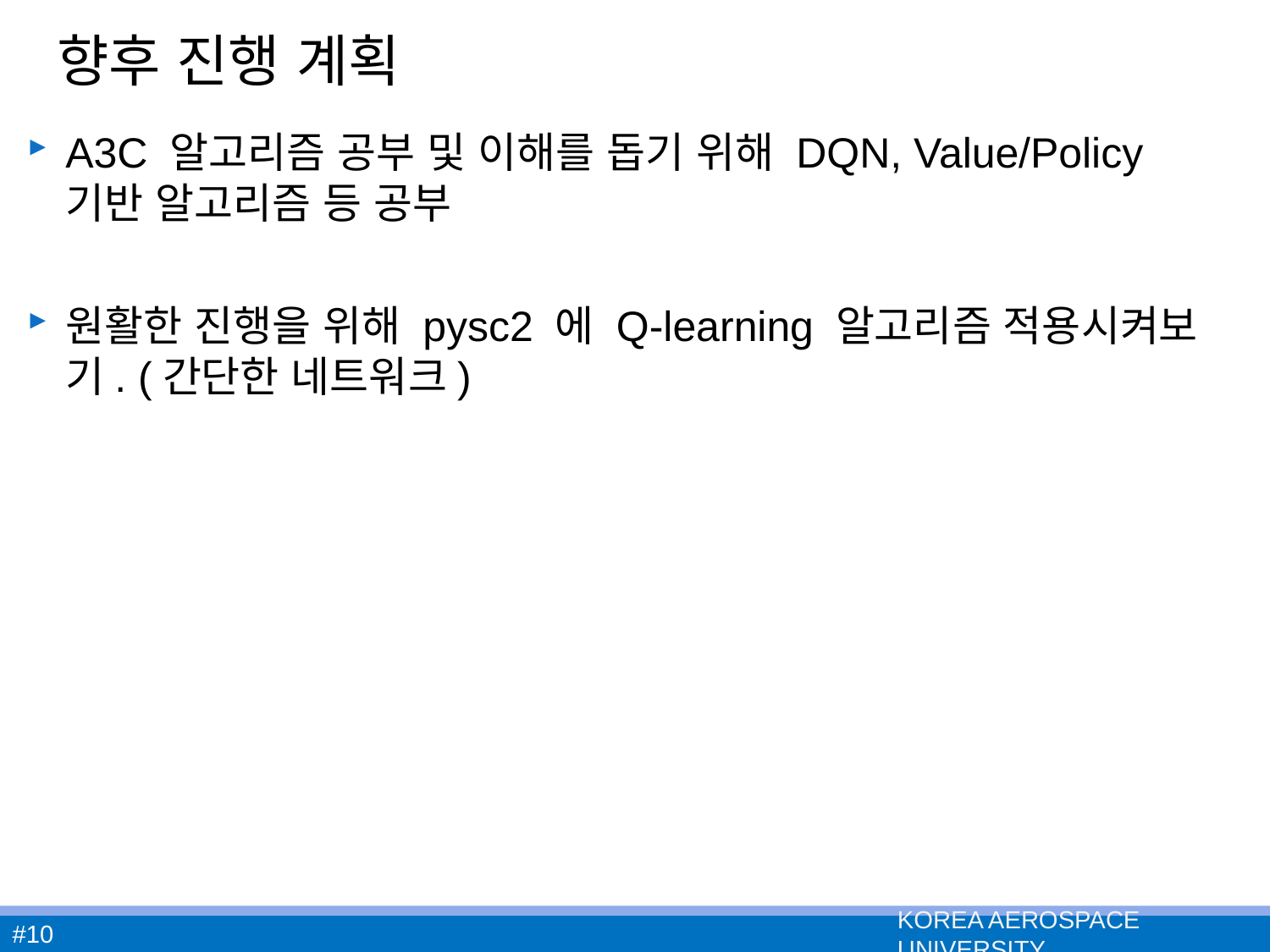

# 향후 진행 계획
A3C 알고리즘 공부 및 이해를 돕기 위해 DQN, Value/Policy 기반 알고리즘 등 공부

원활한 진행을 위해 pysc2 에 Q-learning 알고리즘 적용시켜보기. (간단한 네트워크)

#10